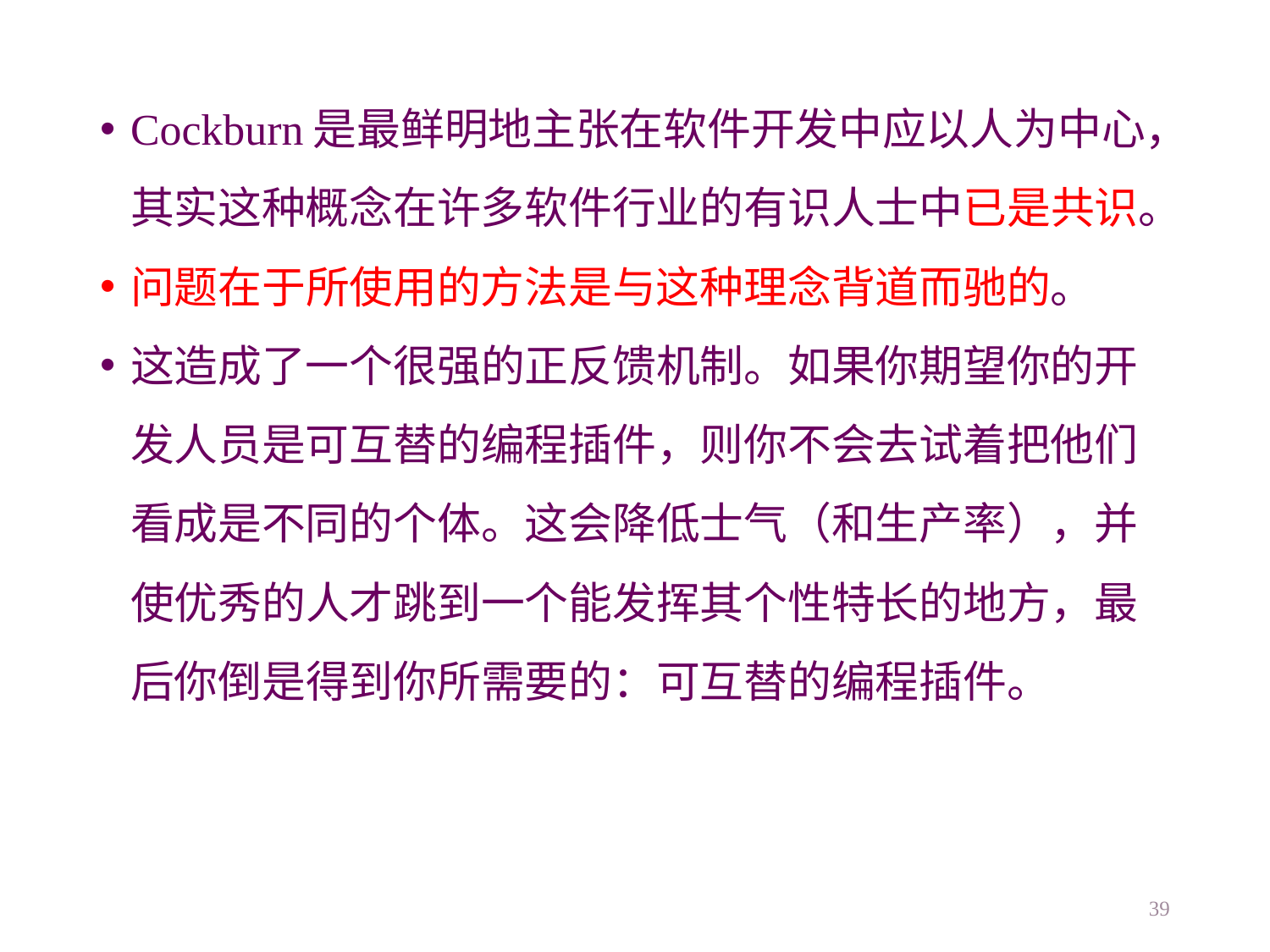

Cockburn是最鲜明地主张在软件开发中应以人为中心，其实这种概念在许多软件行业的有识人士中已是共识。
问题在于所使用的方法是与这种理念背道而驰的。
这造成了一个很强的正反馈机制。如果你期望你的开发人员是可互替的编程插件，则你不会去试着把他们看成是不同的个体。这会降低士气（和生产率），并使优秀的人才跳到一个能发挥其个性特长的地方，最后你倒是得到你所需要的：可互替的编程插件。

39